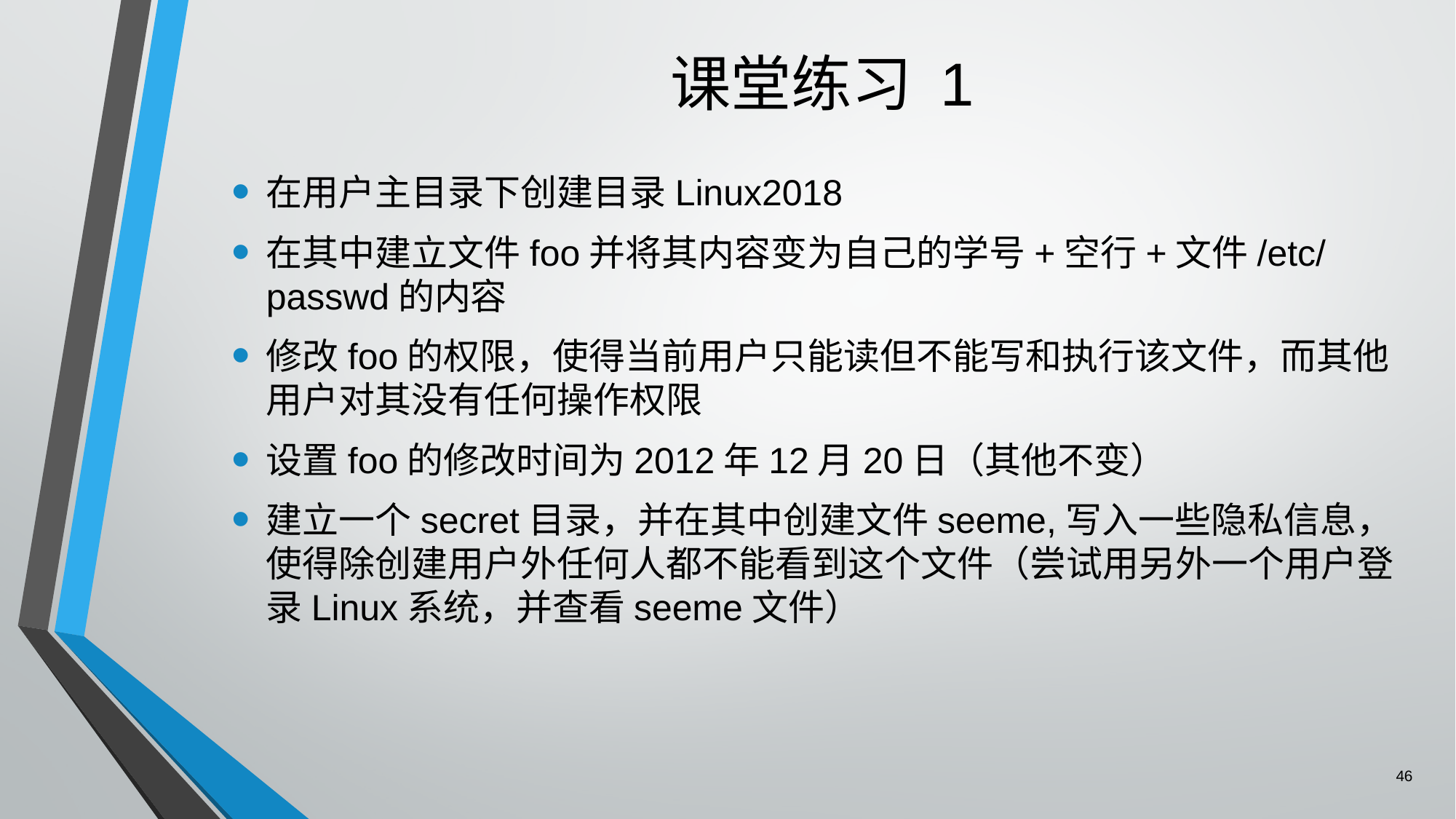

# 课堂练习 1
在用户主目录下创建目录Linux2018
在其中建立文件foo并将其内容变为自己的学号+空行+文件/etc/passwd的内容
修改foo的权限，使得当前用户只能读但不能写和执行该文件，而其他用户对其没有任何操作权限
设置foo的修改时间为2012年12月20日（其他不变）
建立一个secret目录，并在其中创建文件seeme,写入一些隐私信息，使得除创建用户外任何人都不能看到这个文件（尝试用另外一个用户登录Linux系统，并查看seeme文件）

46